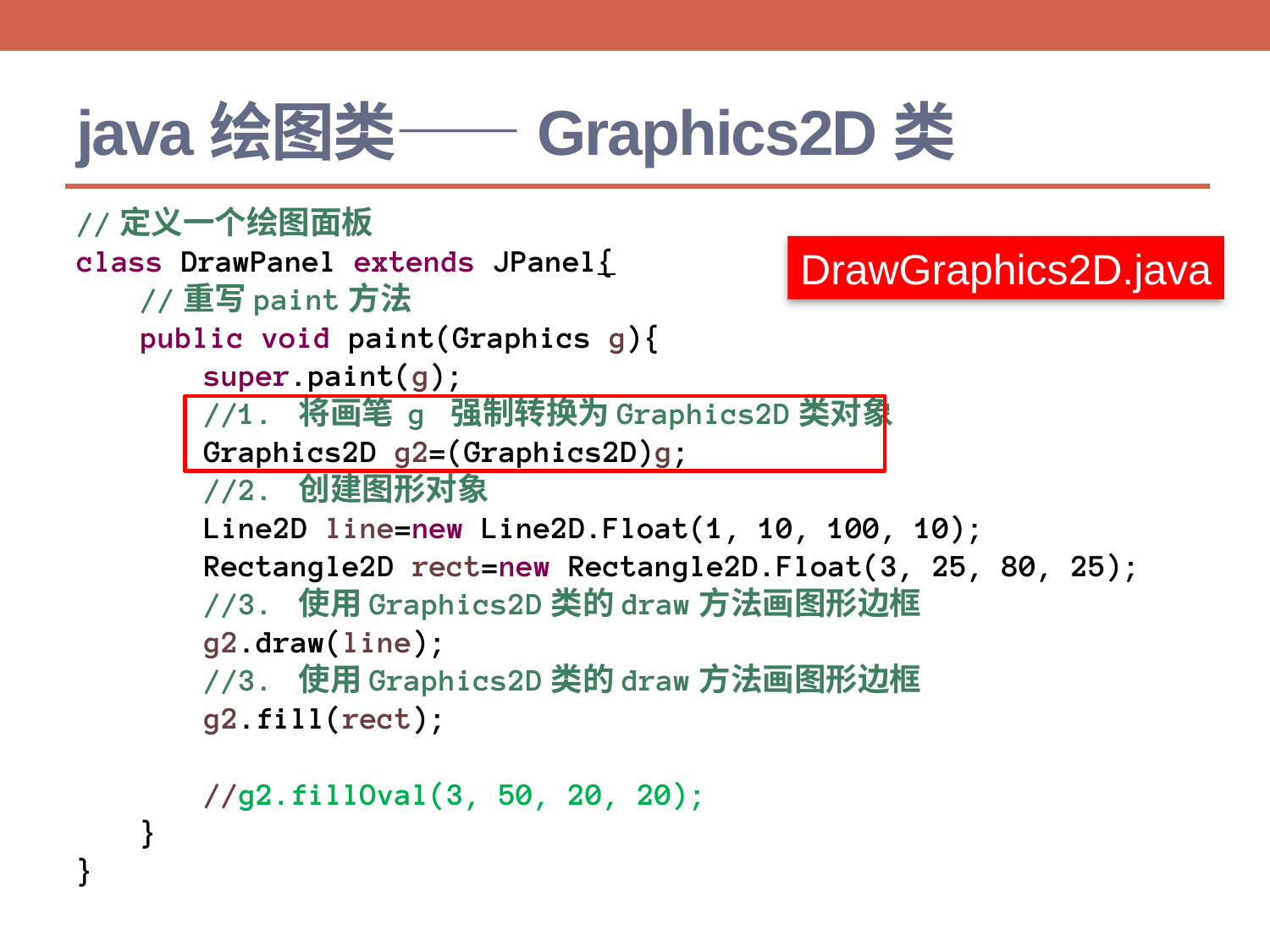

# java绘图类——Graphics2D类
//定义一个绘图面板
class DrawPanel extends JPanel{
//重写paint方法
public void paint(Graphics g){
super.paint(g);
//1. 将画笔 g 强制转换为Graphics2D类对象
Graphics2D g2=(Graphics2D)g;
//2. 创建图形对象
Line2D line=new Line2D.Float(1, 10, 100, 10);
Rectangle2D rect=new Rectangle2D.Float(3, 25, 80, 25);
//3. 使用Graphics2D类的draw方法画图形边框
g2.draw(line);
//3. 使用Graphics2D类的draw方法画图形边框
g2.fill(rect);

//g2.fillOval(3, 50, 20, 20);
}
}

DrawGraphics2D.java